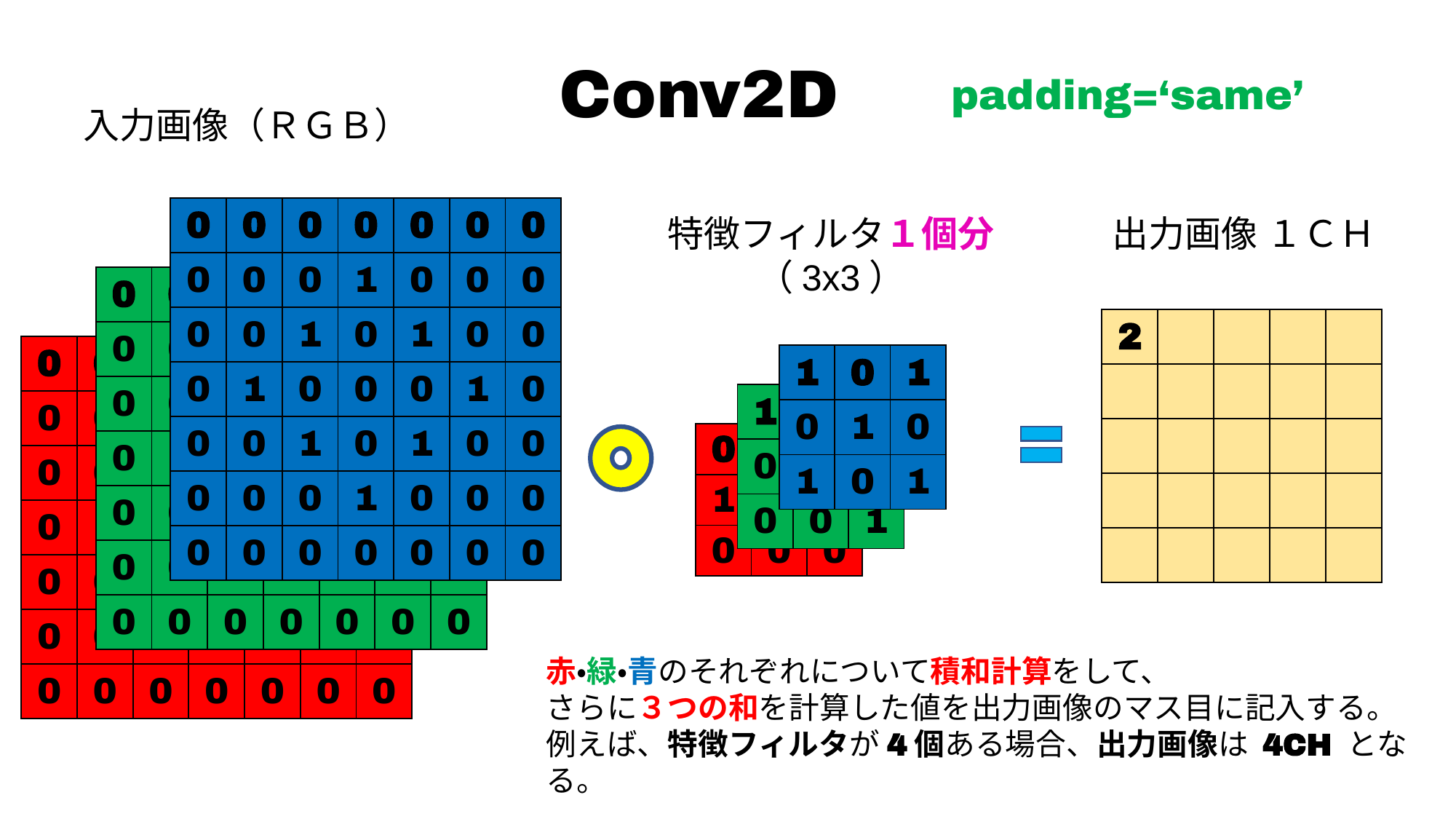

Conv2D
padding=‘same’
入力画像（ＲＧＢ）
| 0 | 0 | 0 | 0 | 0 | 0 | 0 |
| --- | --- | --- | --- | --- | --- | --- |
| 0 | 0 | 0 | 1 | 0 | 0 | 0 |
| 0 | 0 | 1 | 0 | 1 | 0 | 0 |
| 0 | 1 | 0 | 0 | 0 | 1 | 0 |
| 0 | 0 | 1 | 0 | 1 | 0 | 0 |
| 0 | 0 | 0 | 1 | 0 | 0 | 0 |
| 0 | 0 | 0 | 0 | 0 | 0 | 0 |
特徴フィルタ１個分
（3x3）
出力画像 １ＣＨ
| 0 | 0 | 0 | 0 | 0 | 0 | 0 |
| --- | --- | --- | --- | --- | --- | --- |
| 0 | 0 | 0 | 1 | 0 | 0 | 0 |
| 0 | 0 | 1 | 0 | 1 | 0 | 0 |
| 0 | 1 | 0 | 0 | 0 | 1 | 0 |
| 0 | 0 | 1 | 0 | 1 | 0 | 0 |
| 0 | 0 | 0 | 1 | 0 | 0 | 0 |
| 0 | 0 | 0 | 0 | 0 | 0 | 0 |
| 2 |  |  |  |  |
| --- | --- | --- | --- | --- |
|  |  |  |  |  |
|  |  |  |  |  |
|  |  |  |  |  |
|  |  |  |  |  |
| 0 | 0 | 0 | 0 | 0 | 0 | 0 |
| --- | --- | --- | --- | --- | --- | --- |
| 0 | 0 | 0 | 1 | 0 | 0 | 0 |
| 0 | 0 | 1 | 0 | 1 | 0 | 0 |
| 0 | 1 | 0 | 0 | 0 | 1 | 0 |
| 0 | 0 | 1 | 0 | 1 | 0 | 0 |
| 0 | 0 | 0 | 1 | 0 | 0 | 0 |
| 0 | 0 | 0 | 0 | 0 | 0 | 0 |
| 1 | 0 | 1 |
| --- | --- | --- |
| 0 | 1 | 0 |
| 1 | 0 | 1 |
| 1 | 0 | 0 |
| --- | --- | --- |
| 0 | 1 | 0 |
| 0 | 0 | 1 |

| 0 | 0 | 0 |
| --- | --- | --- |
| 1 | 1 | 1 |
| 0 | 0 | 0 |

赤・緑・青のそれぞれについて積和計算をして、
さらに３つの和を計算した値を出力画像のマス目に記入する。
例えば、特徴フィルタが4個ある場合、出力画像は 4CH となる。